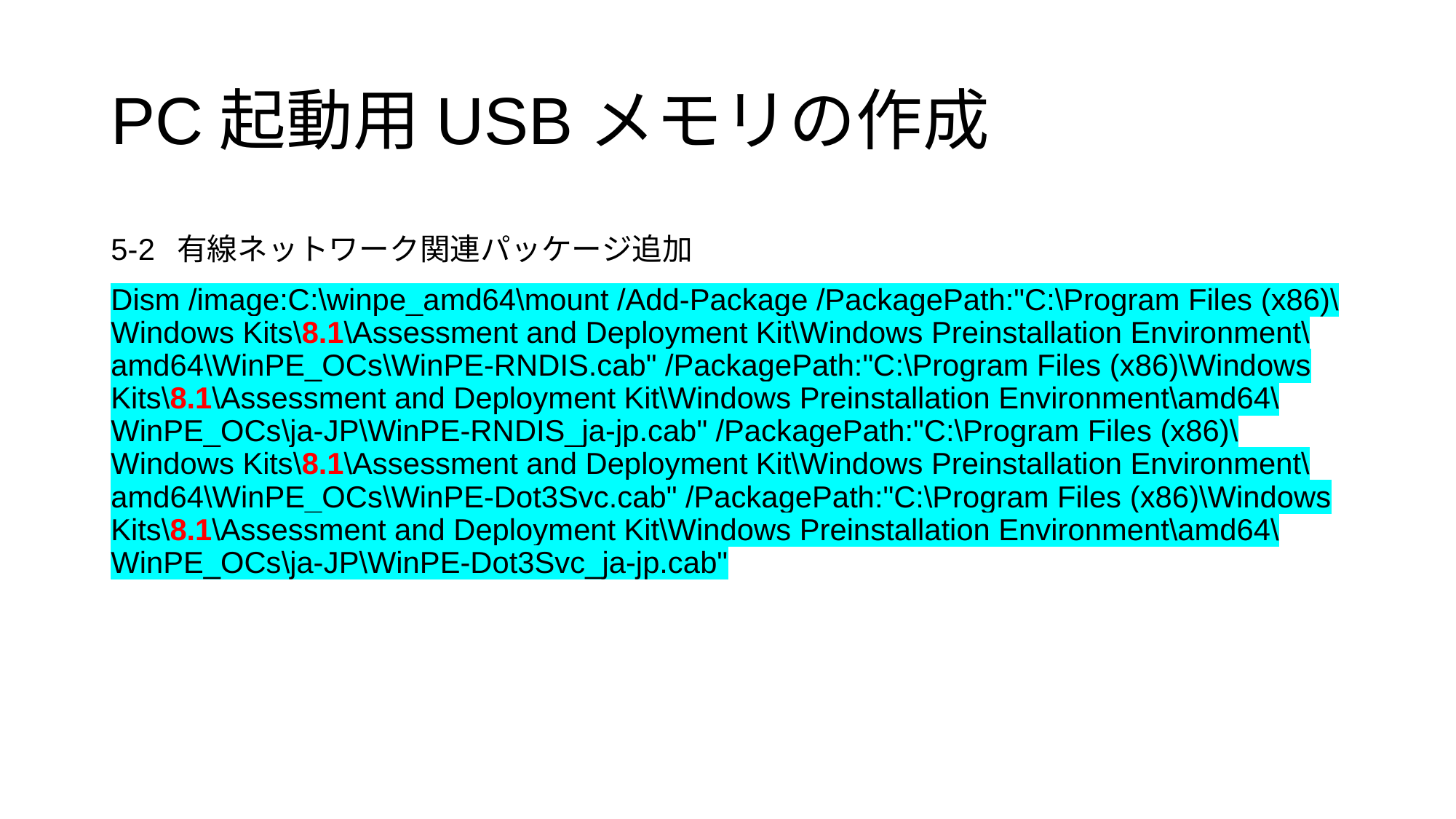

# PC起動用USBメモリの作成
5-2 有線ネットワーク関連パッケージ追加
Dism /image:C:\winpe_amd64\mount /Add-Package /PackagePath:"C:\Program Files (x86)\Windows Kits\8.1\Assessment and Deployment Kit\Windows Preinstallation Environment\amd64\WinPE_OCs\WinPE-RNDIS.cab" /PackagePath:"C:\Program Files (x86)\Windows Kits\8.1\Assessment and Deployment Kit\Windows Preinstallation Environment\amd64\WinPE_OCs\ja-JP\WinPE-RNDIS_ja-jp.cab" /PackagePath:"C:\Program Files (x86)\Windows Kits\8.1\Assessment and Deployment Kit\Windows Preinstallation Environment\amd64\WinPE_OCs\WinPE-Dot3Svc.cab" /PackagePath:"C:\Program Files (x86)\Windows Kits\8.1\Assessment and Deployment Kit\Windows Preinstallation Environment\amd64\WinPE_OCs\ja-JP\WinPE-Dot3Svc_ja-jp.cab"